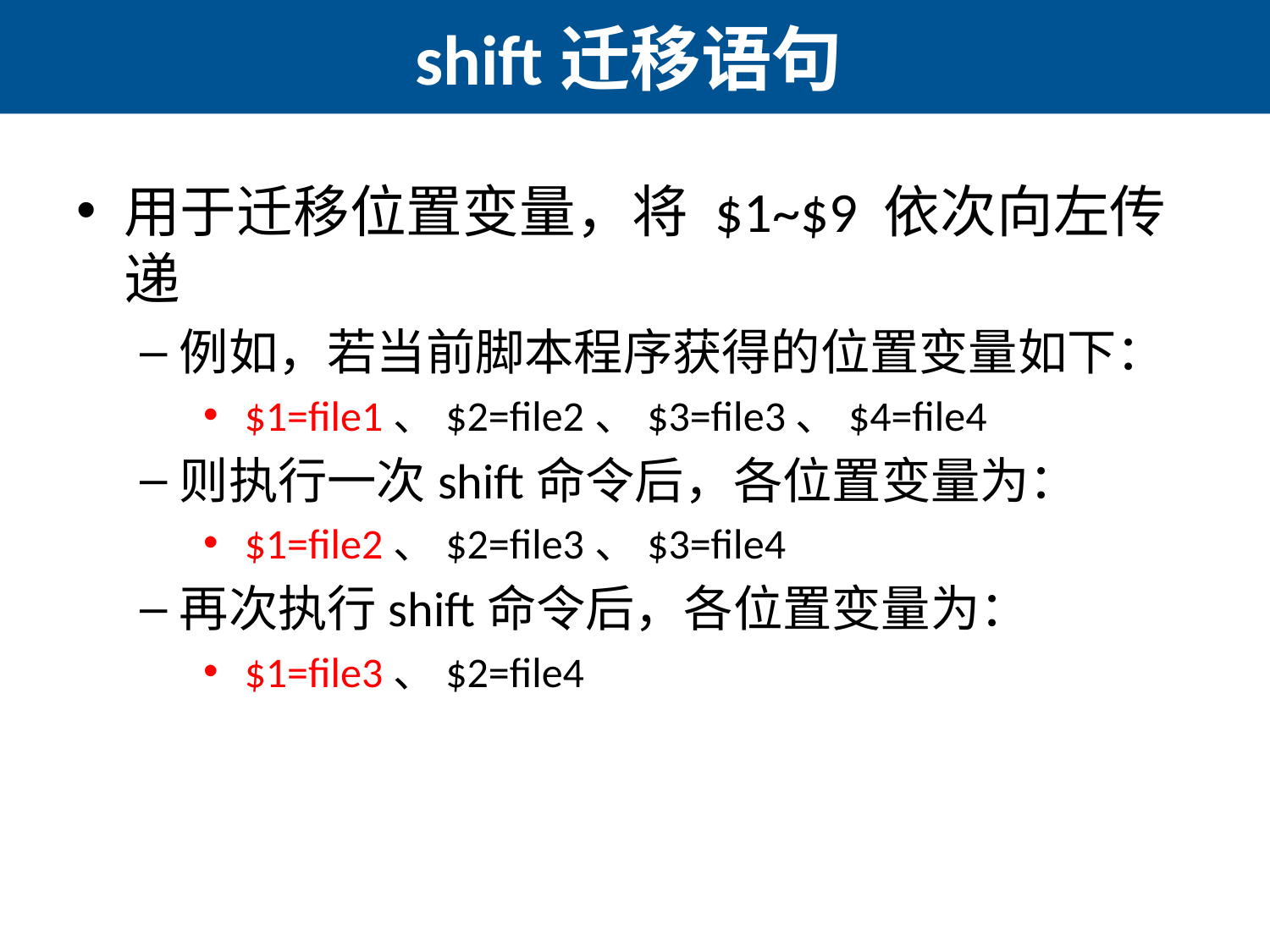

# shift迁移语句
用于迁移位置变量，将 $1~$9 依次向左传递
例如，若当前脚本程序获得的位置变量如下：
 $1=file1、$2=file2、$3=file3、$4=file4
则执行一次shift命令后，各位置变量为：
 $1=file2、$2=file3、$3=file4
再次执行shift命令后，各位置变量为：
 $1=file3、$2=file4